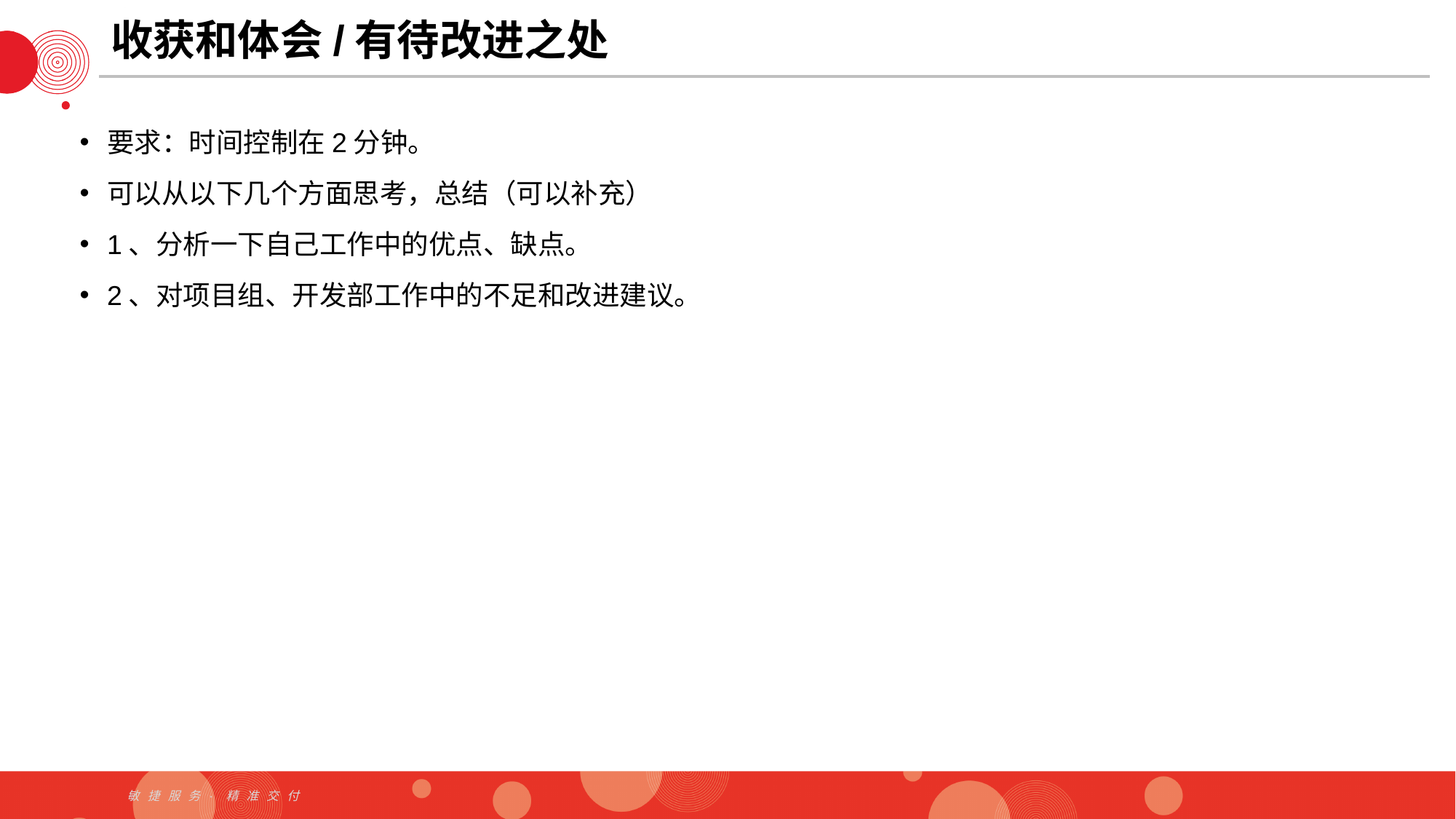

收获和体会/有待改进之处
要求：时间控制在2分钟。
可以从以下几个方面思考，总结（可以补充）
1、分析一下自己工作中的优点、缺点。
2、对项目组、开发部工作中的不足和改进建议。